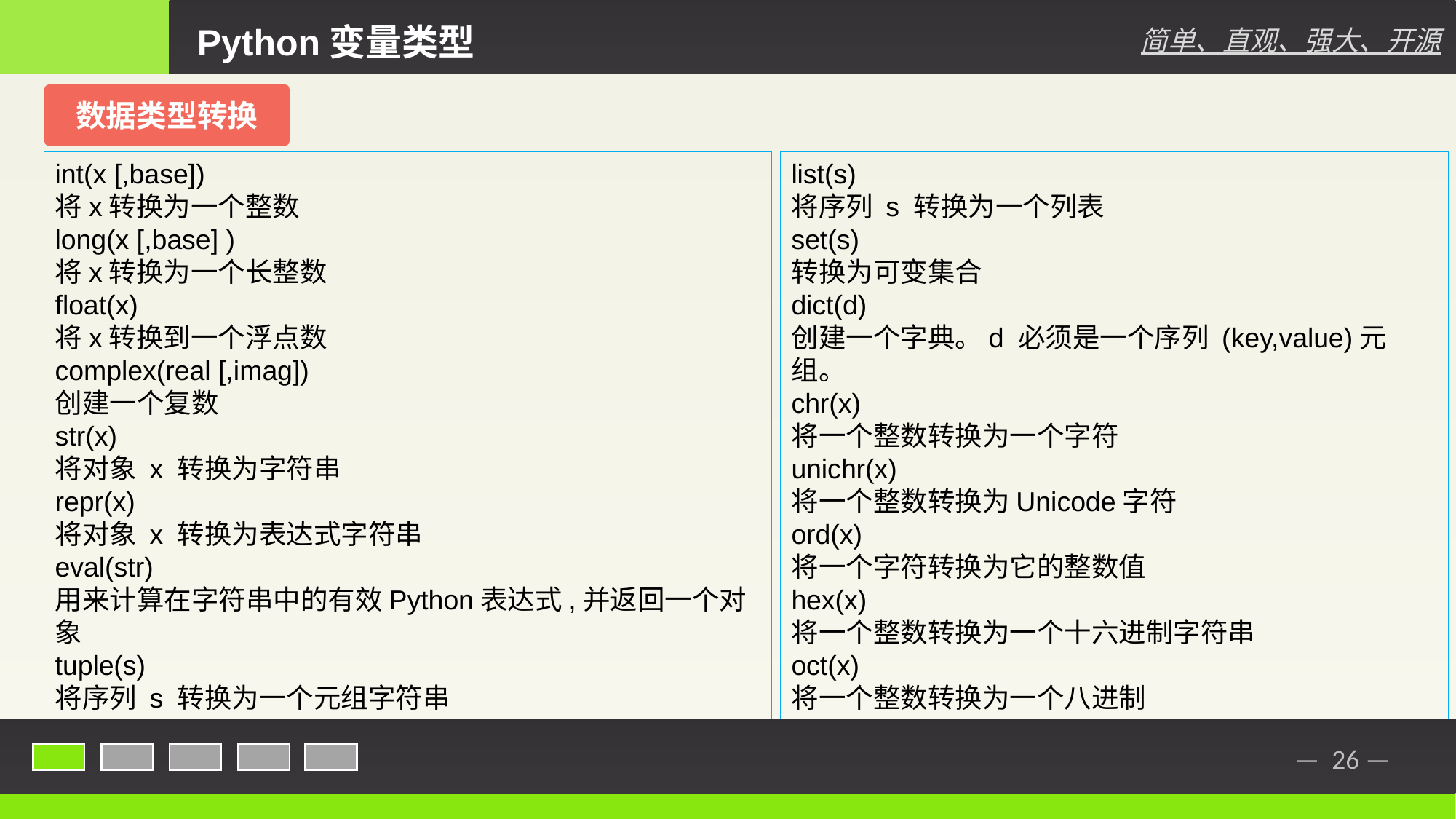

Python变量类型
简单、直观、强大、开源
数据类型转换
int(x [,base])
将x转换为一个整数
long(x [,base] )
将x转换为一个长整数
float(x)
将x转换到一个浮点数
complex(real [,imag])
创建一个复数
str(x)
将对象 x 转换为字符串
repr(x)
将对象 x 转换为表达式字符串
eval(str)
用来计算在字符串中的有效Python表达式,并返回一个对象
tuple(s)
将序列 s 转换为一个元组字符串
list(s)
将序列 s 转换为一个列表
set(s)
转换为可变集合
dict(d)
创建一个字典。d 必须是一个序列 (key,value)元组。
chr(x)
将一个整数转换为一个字符
unichr(x)
将一个整数转换为Unicode字符
ord(x)
将一个字符转换为它的整数值
hex(x)
将一个整数转换为一个十六进制字符串
oct(x)
将一个整数转换为一个八进制